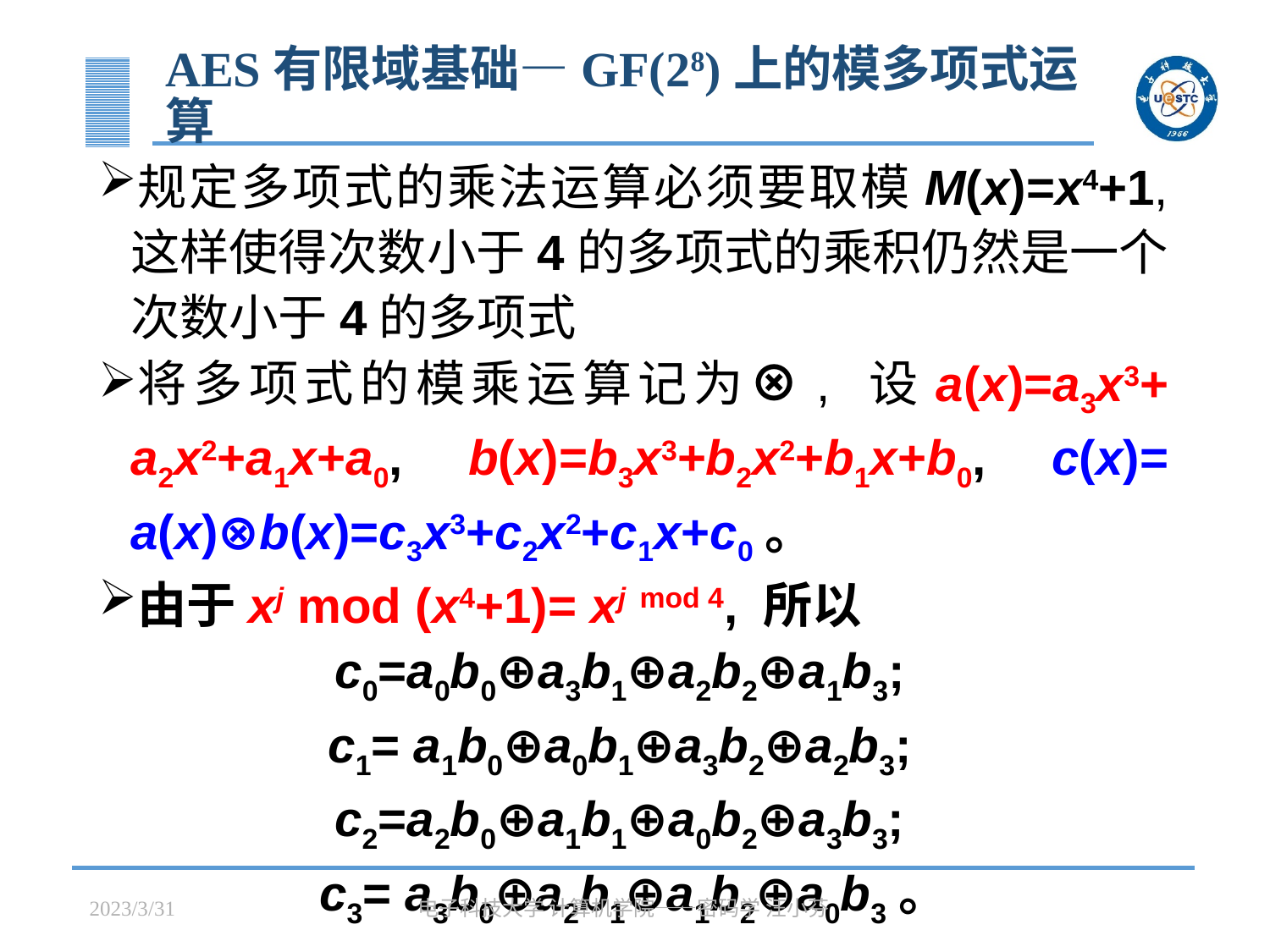

# AES有限域基础—GF(28)上的模多项式运算
规定多项式的乘法运算必须要取模M(x)=x4+1, 这样使得次数小于4的多项式的乘积仍然是一个次数小于4的多项式
将多项式的模乘运算记为⊗, 设a(x)=a3x3+ a2x2+a1x+a0, b(x)=b3x3+b2x2+b1x+b0, c(x)= a(x)⊗b(x)=c3x3+c2x2+c1x+c0。
由于xj mod (x4+1)= xj mod 4, 所以
c0=a0b0⊕a3b1⊕a2b2⊕a1b3;
c1= a1b0⊕a0b1⊕a3b2⊕a2b3;
c2=a2b0⊕a1b1⊕a0b2⊕a3b3;
c3= a3b0⊕a2b1⊕a1b2⊕a0b3。

2023/3/31
电子科技大学 计算机学院——密码学 汪小芬